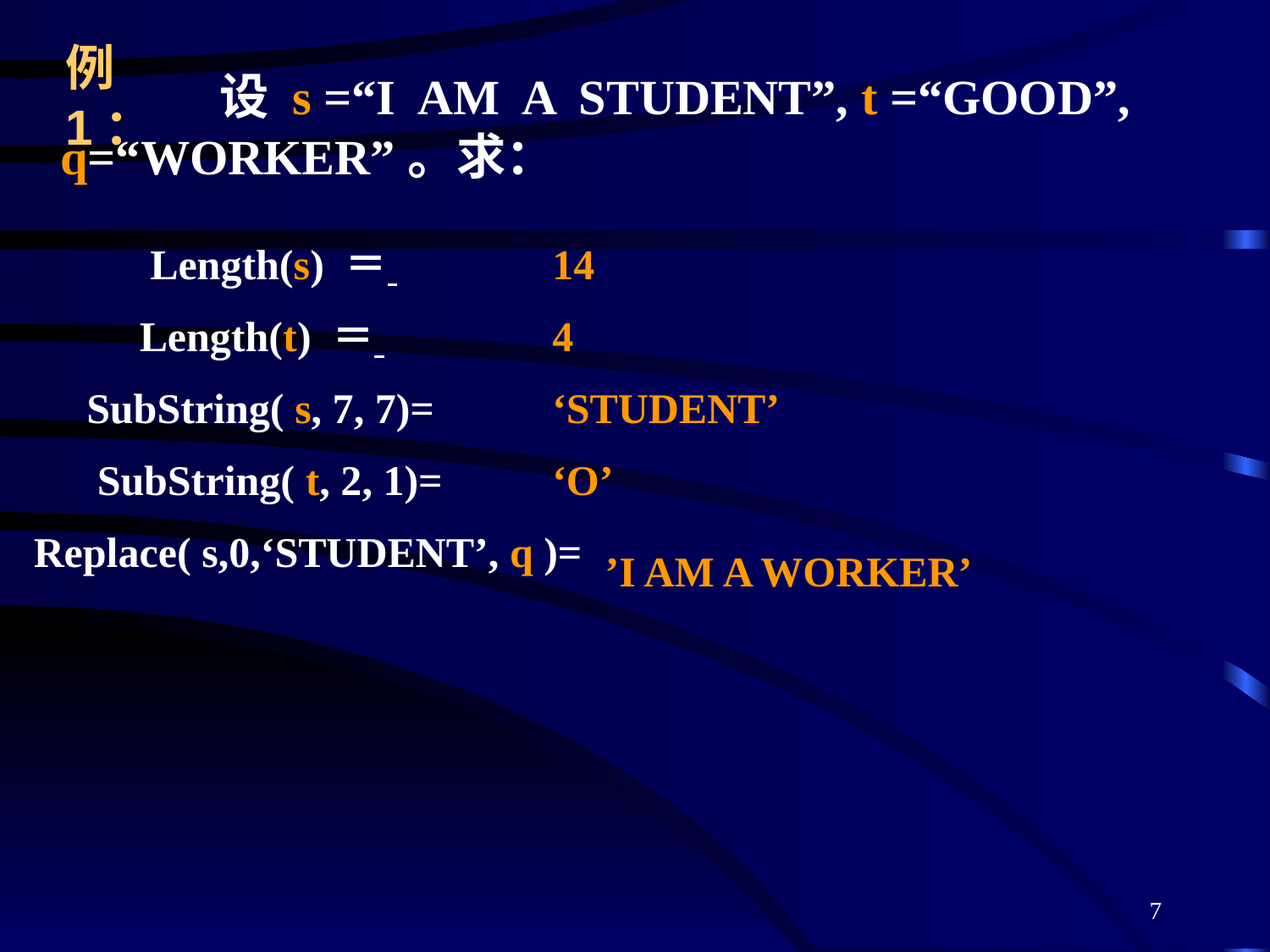

设 s =“I  AM  A  STUDENT”, t =“GOOD”, q=“WORKER”。求：
# 例1：
           Length(s) ＝
          Length(t) ＝
     SubString( s, 7, 7)=
      SubString( t, 2, 1)=
Replace( s,0,‘STUDENT’, q )=
14
4
‘STUDENT’
‘O’
   ’I AM A WORKER’
7